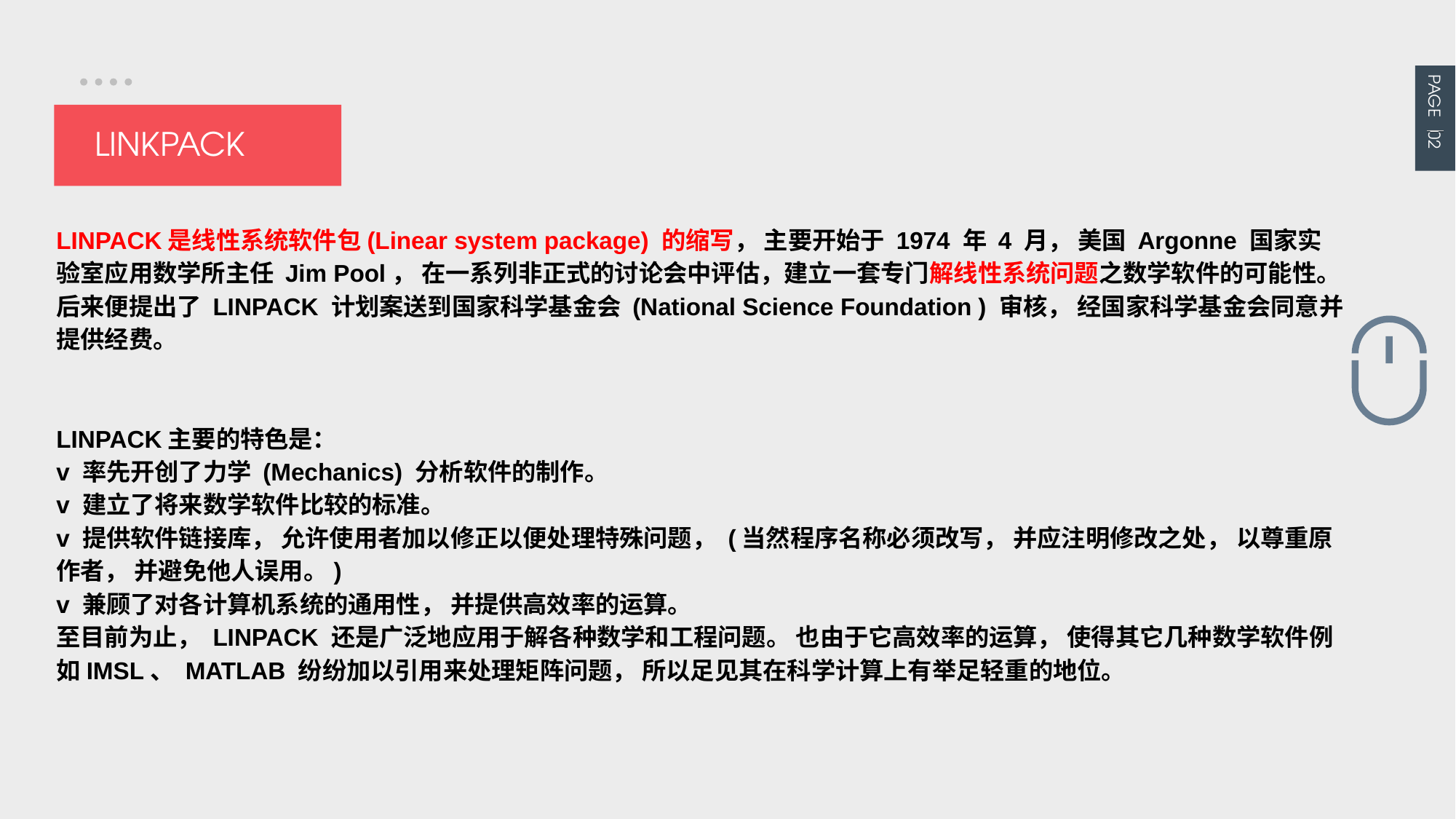

PAGE   02

LINKPACK

LINPACK是线性系统软件包(Linear system package) 的缩写， 主要开始于 1974 年 4 月， 美国 Argonne 国家实验室应用数学所主任 Jim Pool， 在一系列非正式的讨论会中评估，建立一套专门解线性系统问题之数学软件的可能性。 后来便提出了 LINPACK 计划案送到国家科学基金会 (National Science Foundation ) 审核， 经国家科学基金会同意并提供经费。

LINPACK主要的特色是：
v 率先开创了力学 (Mechanics) 分析软件的制作。
v 建立了将来数学软件比较的标准。
v 提供软件链接库， 允许使用者加以修正以便处理特殊问题， (当然程序名称必须改写， 并应注明修改之处， 以尊重原作者， 并避免他人误用。)
v 兼顾了对各计算机系统的通用性， 并提供高效率的运算。
至目前为止， LINPACK 还是广泛地应用于解各种数学和工程问题。 也由于它高效率的运算， 使得其它几种数学软件例如IMSL、 MATLAB 纷纷加以引用来处理矩阵问题， 所以足见其在科学计算上有举足轻重的地位。